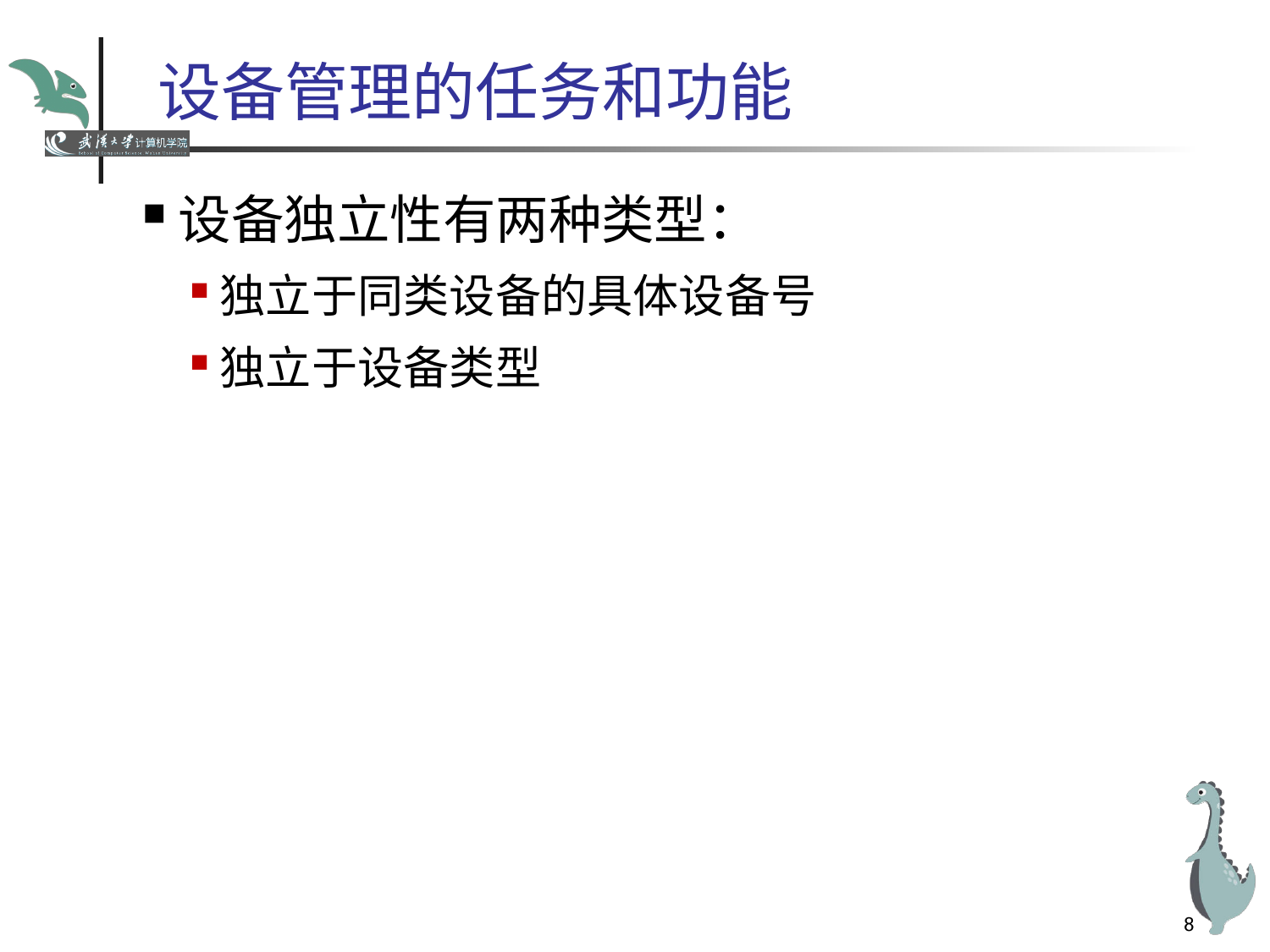

# 设备管理的任务和功能
设备独立性有两种类型：
独立于同类设备的具体设备号
独立于设备类型
8